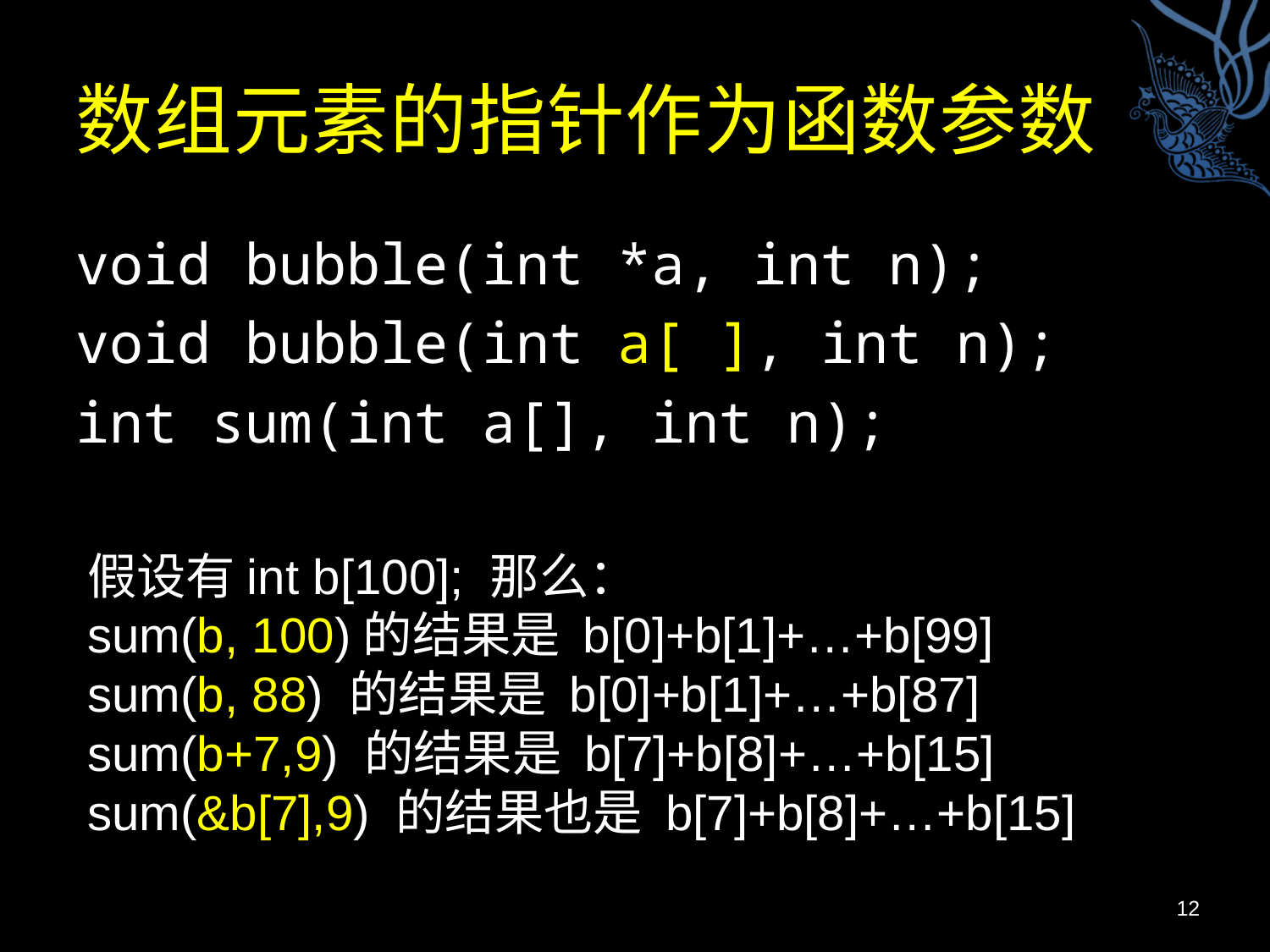

# 数组元素的指针作为函数参数
void bubble(int *a, int n);
void bubble(int a[ ], int n);
int sum(int a[], int n);

假设有int b[100]; 那么：
sum(b, 100)的结果是 b[0]+b[1]+…+b[99]
sum(b, 88) 的结果是 b[0]+b[1]+…+b[87]
sum(b+7,9) 的结果是 b[7]+b[8]+…+b[15]
sum(&b[7],9) 的结果也是 b[7]+b[8]+…+b[15]
12